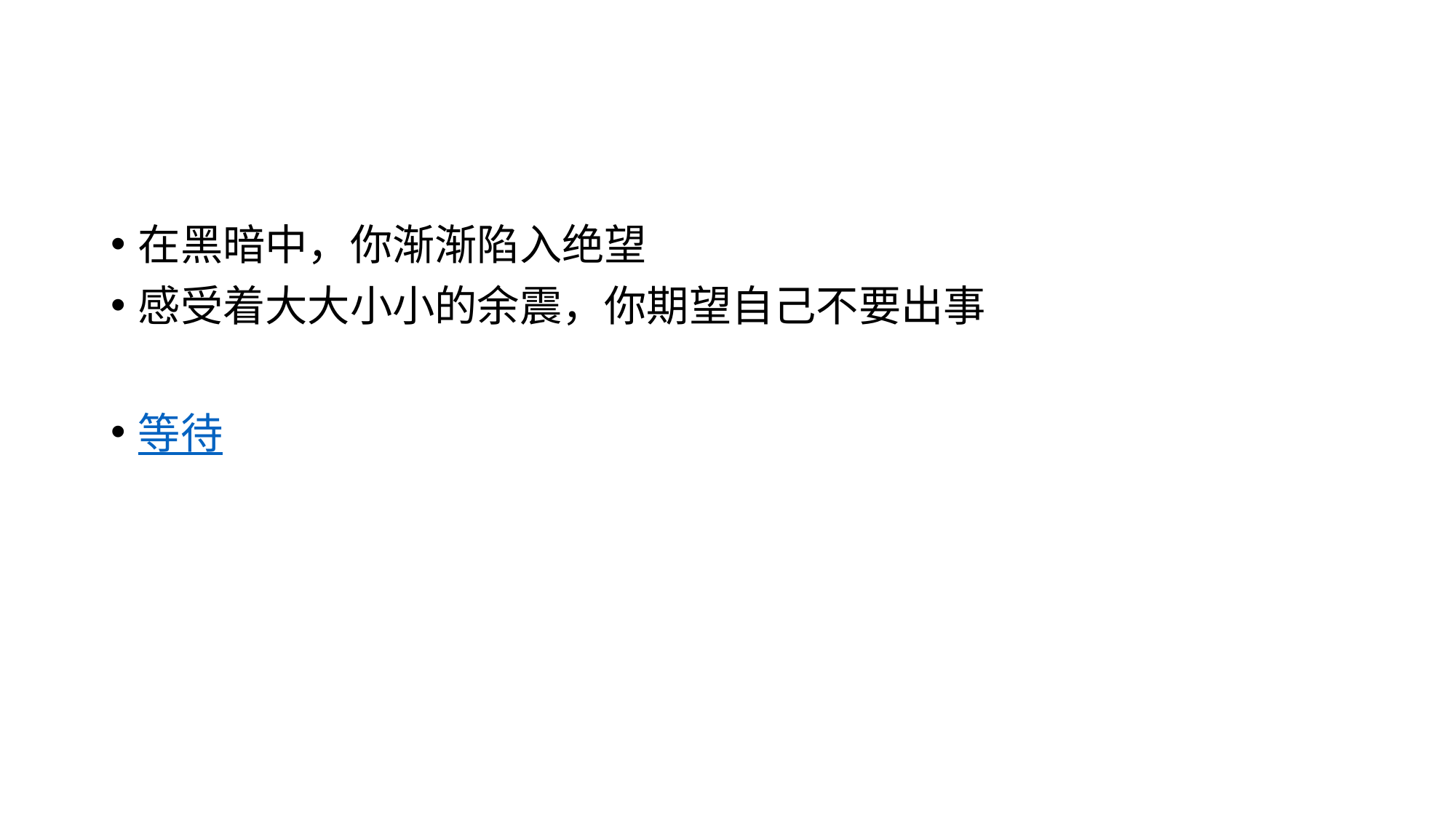

在黑暗中，你渐渐陷入绝望
感受着大大小小的余震，你期望自己不要出事

等待